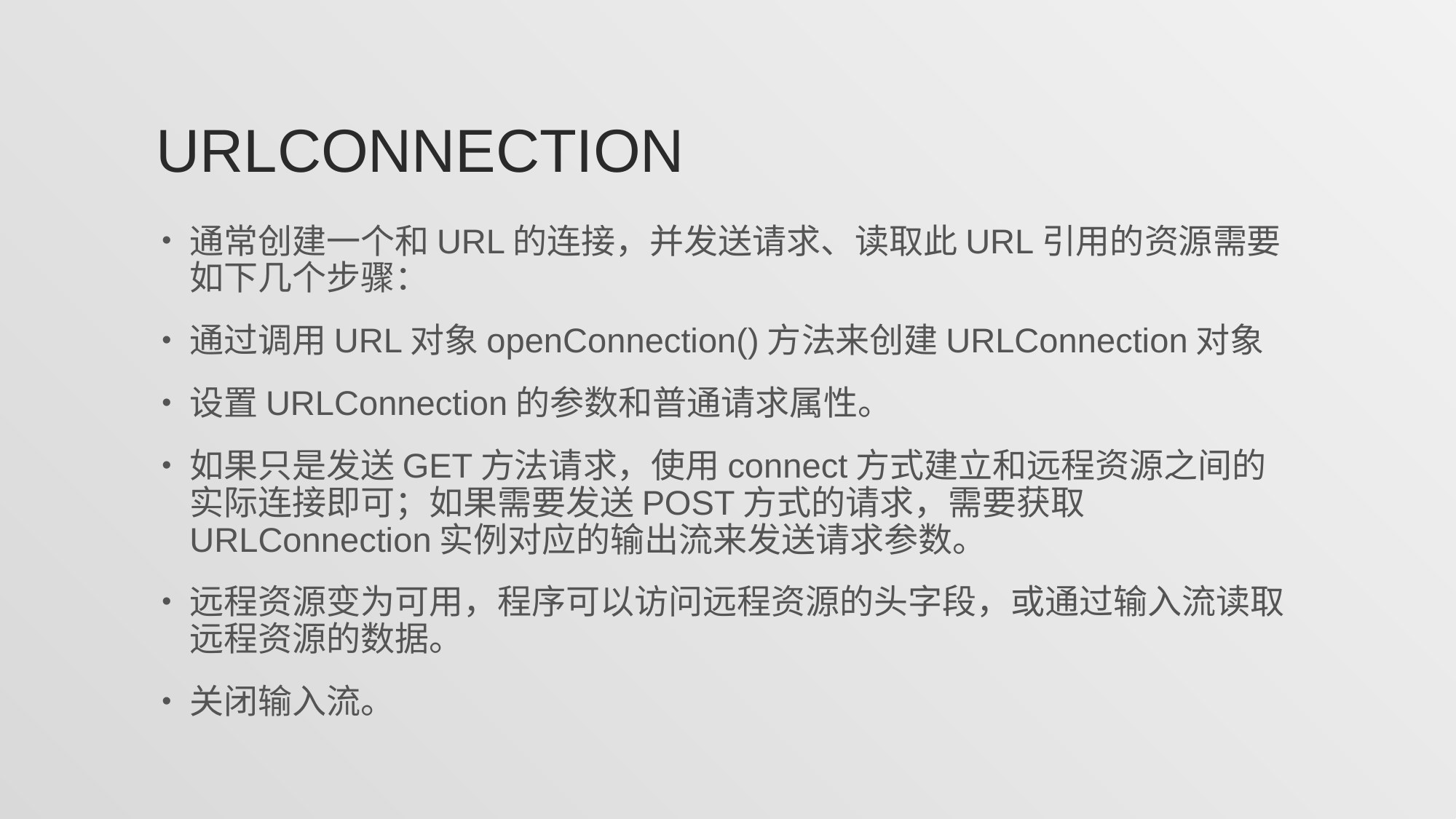

# URlconnecTION
通常创建一个和URL的连接，并发送请求、读取此URL引用的资源需要如下几个步骤：
通过调用URL对象openConnection()方法来创建URLConnection对象
设置URLConnection的参数和普通请求属性。
如果只是发送GET方法请求，使用connect方式建立和远程资源之间的实际连接即可；如果需要发送POST方式的请求，需要获取URLConnection实例对应的输出流来发送请求参数。
远程资源变为可用，程序可以访问远程资源的头字段，或通过输入流读取远程资源的数据。
关闭输入流。